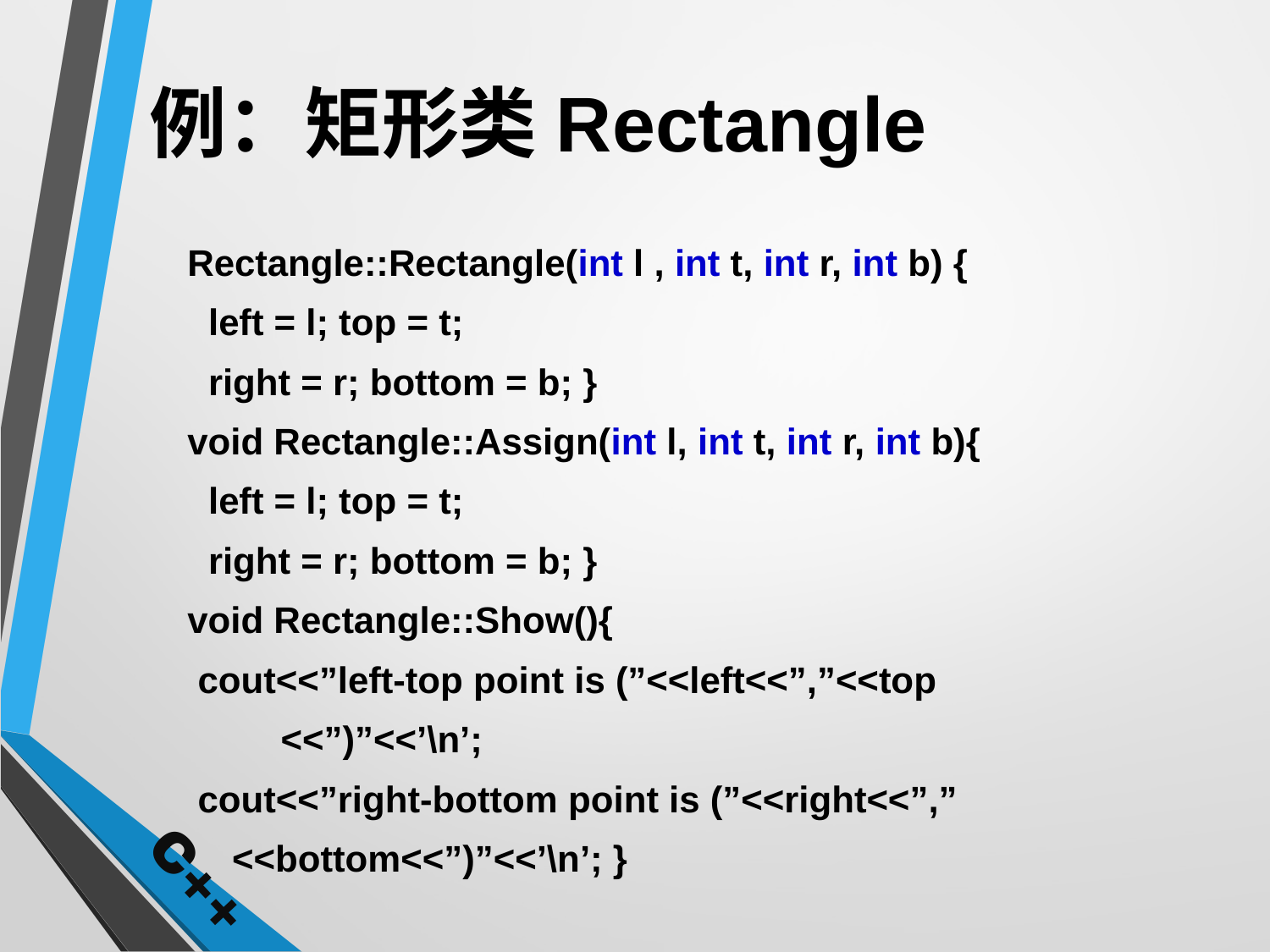

# 例：矩形类Rectangle
	Rectangle::Rectangle(int l , int t, int r, int b) {
	  left = l; top = t;
	  right = r; bottom = b; }
	void Rectangle::Assign(int l, int t, int r, int b){
	  left = l; top = t;
	  right = r; bottom = b; }
	void Rectangle::Show(){
	 cout<<”left-top point is (”<<left<<”,”<<top
	         <<”)”<<’\n’;
	 cout<<”right-bottom point is (”<<right<<”,”
        <<bottom<<”)”<<’\n’; }